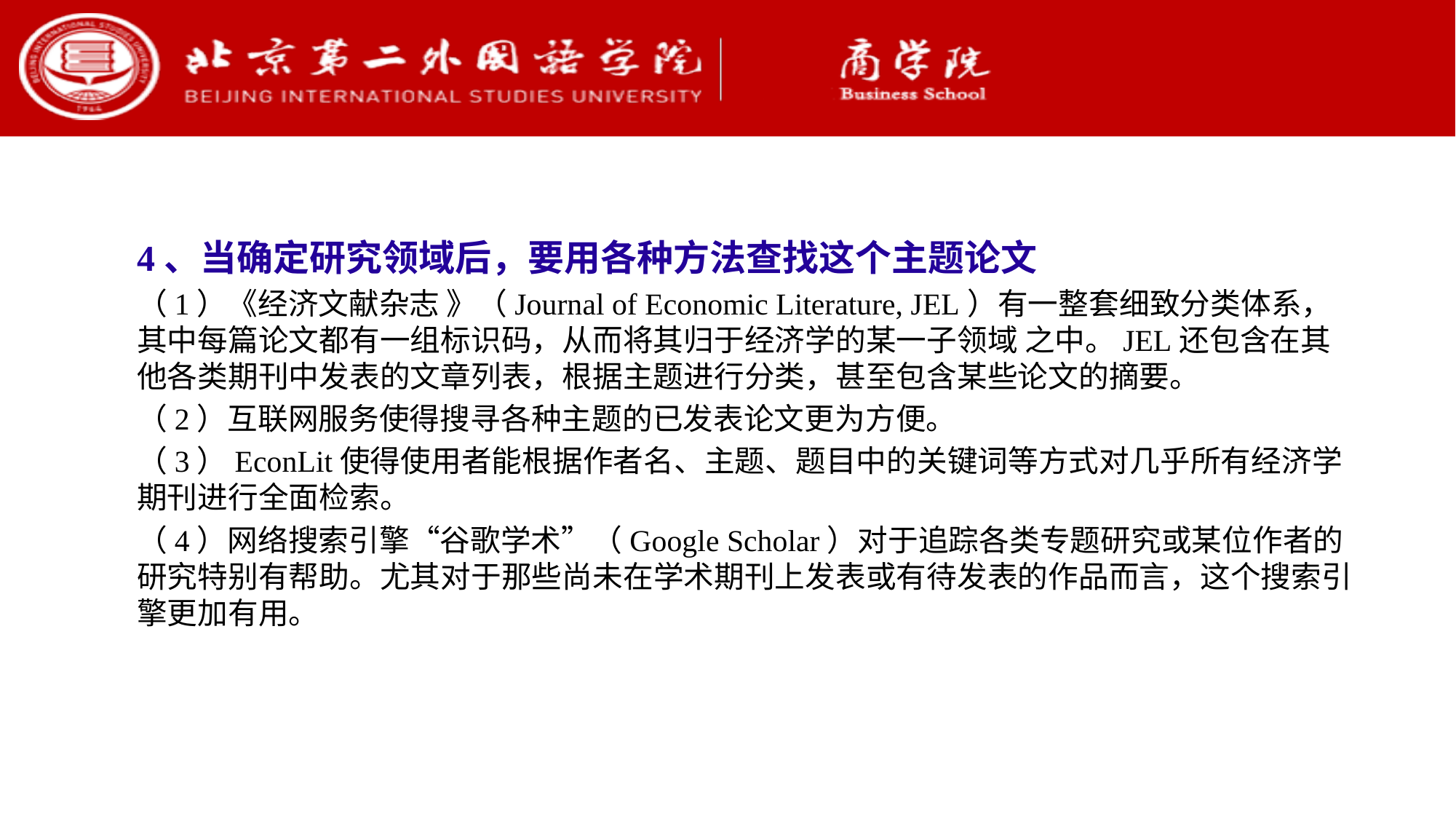

4、当确定研究领域后，要用各种方法查找这个主题论文
（1）《经济文献杂志 》（Journal of Economic Literature, JEL）有一整套细致分类体系，其中每篇论文都有一组标识码，从而将其归于经济学的某一子领域 之中。JEL还包含在其他各类期刊中发表的文章列表，根据主题进行分类，甚至包含某些论文的摘要。
（2）互联网服务使得搜寻各种主题的已发表论文更为方便。
（3）EconLit使得使用者能根据作者名、主题、题目中的关键词等方式对几乎所有经济学期刊进行全面检索。
（4）网络搜索引擎“谷歌学术”（Google Scholar）对于追踪各类专题研究或某位作者的研究特别有帮助。尤其对于那些尚未在学术期刊上发表或有待发表的作品而言，这个搜索引擎更加有用。